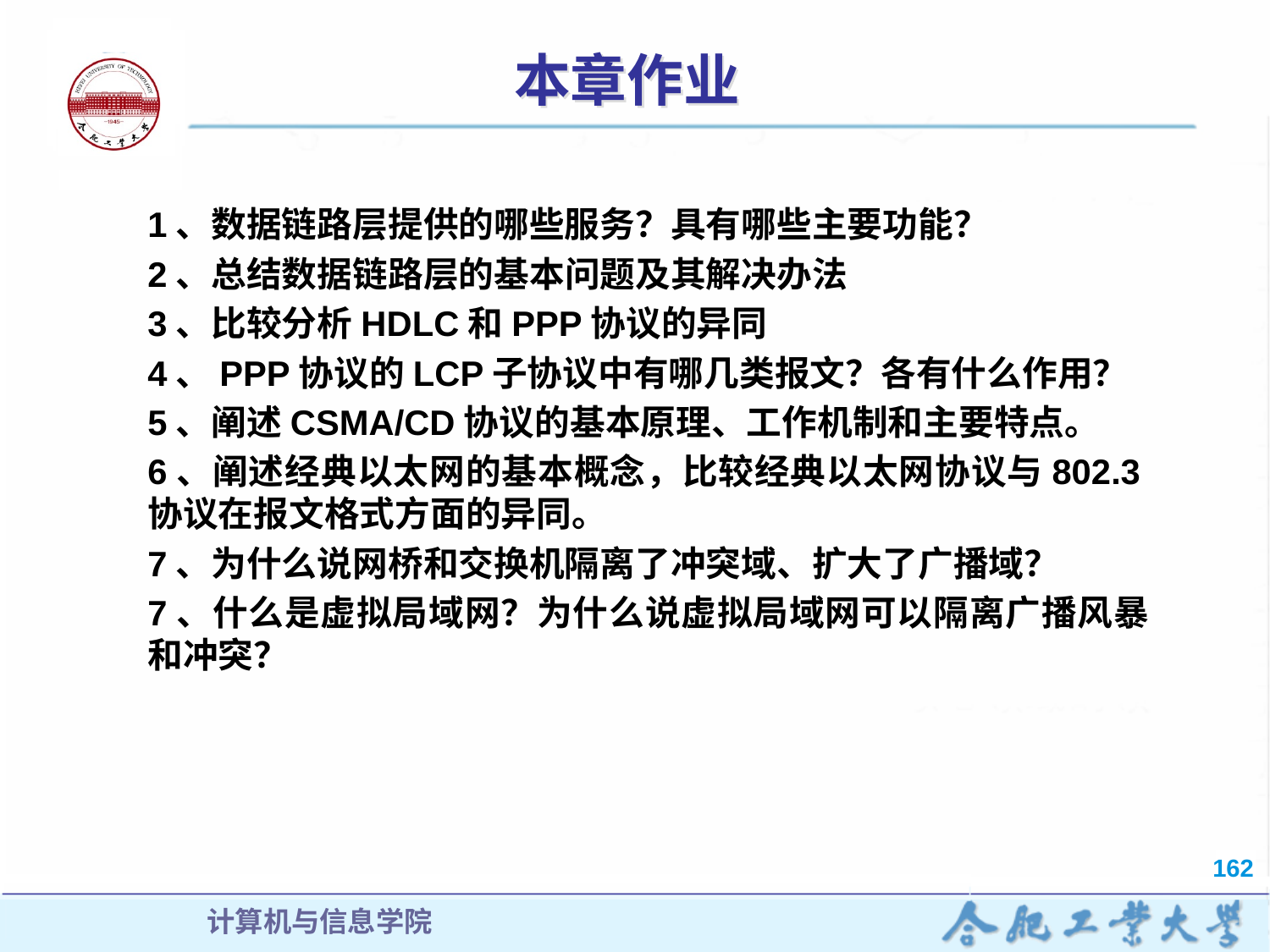

# 本章作业
1、数据链路层提供的哪些服务？具有哪些主要功能？
2、总结数据链路层的基本问题及其解决办法
3、比较分析HDLC和PPP协议的异同
4、PPP协议的LCP子协议中有哪几类报文？各有什么作用？
5、阐述CSMA/CD协议的基本原理、工作机制和主要特点。
6、阐述经典以太网的基本概念，比较经典以太网协议与802.3协议在报文格式方面的异同。
7、为什么说网桥和交换机隔离了冲突域、扩大了广播域？
7、什么是虚拟局域网？为什么说虚拟局域网可以隔离广播风暴和冲突？